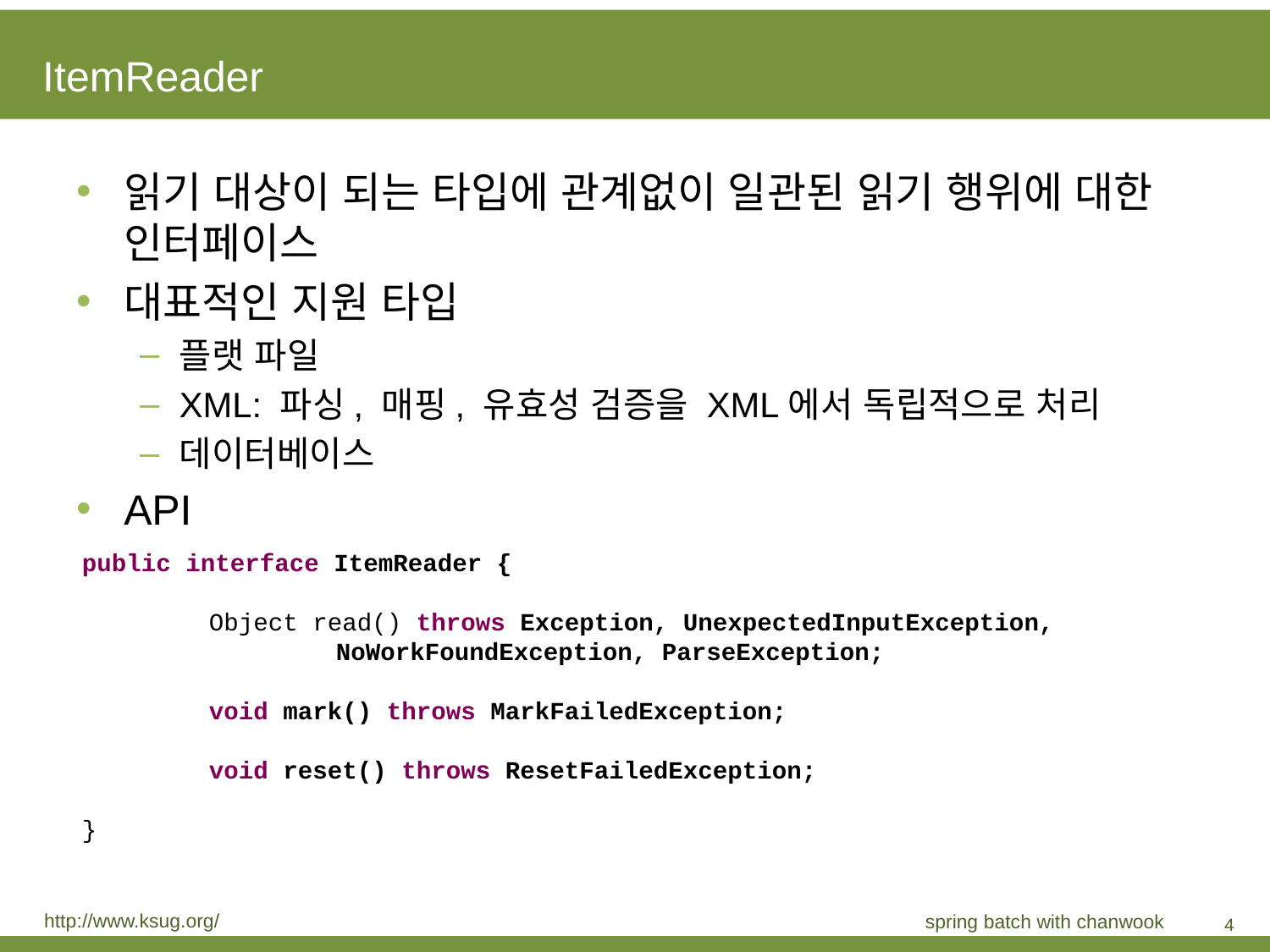

# ItemReader
읽기 대상이 되는 타입에 관계없이 일관된 읽기 행위에 대한 인터페이스
대표적인 지원 타입
플랫 파일
XML: 파싱, 매핑, 유효성 검증을 XML에서 독립적으로 처리
데이터베이스
API

public interface ItemReader {

	Object read() throws Exception, UnexpectedInputException,
		NoWorkFoundException, ParseException;

	void mark() throws MarkFailedException;

	void reset() throws ResetFailedException;

}
http://www.ksug.org/
spring batch with chanwook
4